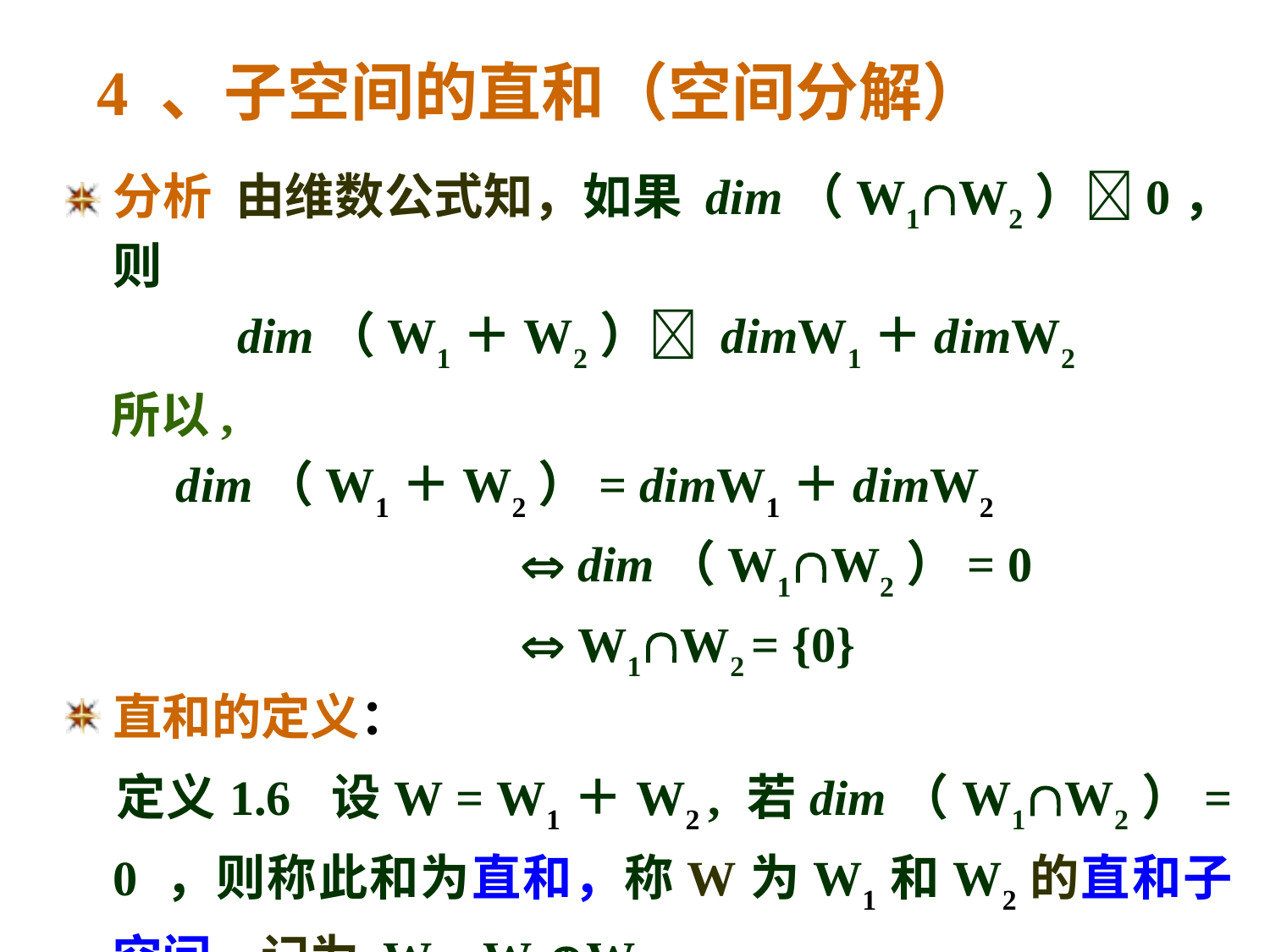

# 4 、子空间的直和（空间分解）
分析  由维数公式知，如果 dim（W1∩W2）≠0，则
              dim（W1＋W2）< dimW1＋dimW2
   所以,
         dim（W1＋W2）= dimW1＋dimW2
                                     ⇔ dim（W1∩W2）= 0
                                     ⇔ W1∩W2 = {0}
直和的定义：
   定义1.6  设W = W1＋W2 , 若dim（W1∩W2）= 0 ，则称此和为直和，称W为W1和W2的直和子空间，记为 W = W1⊕W2。